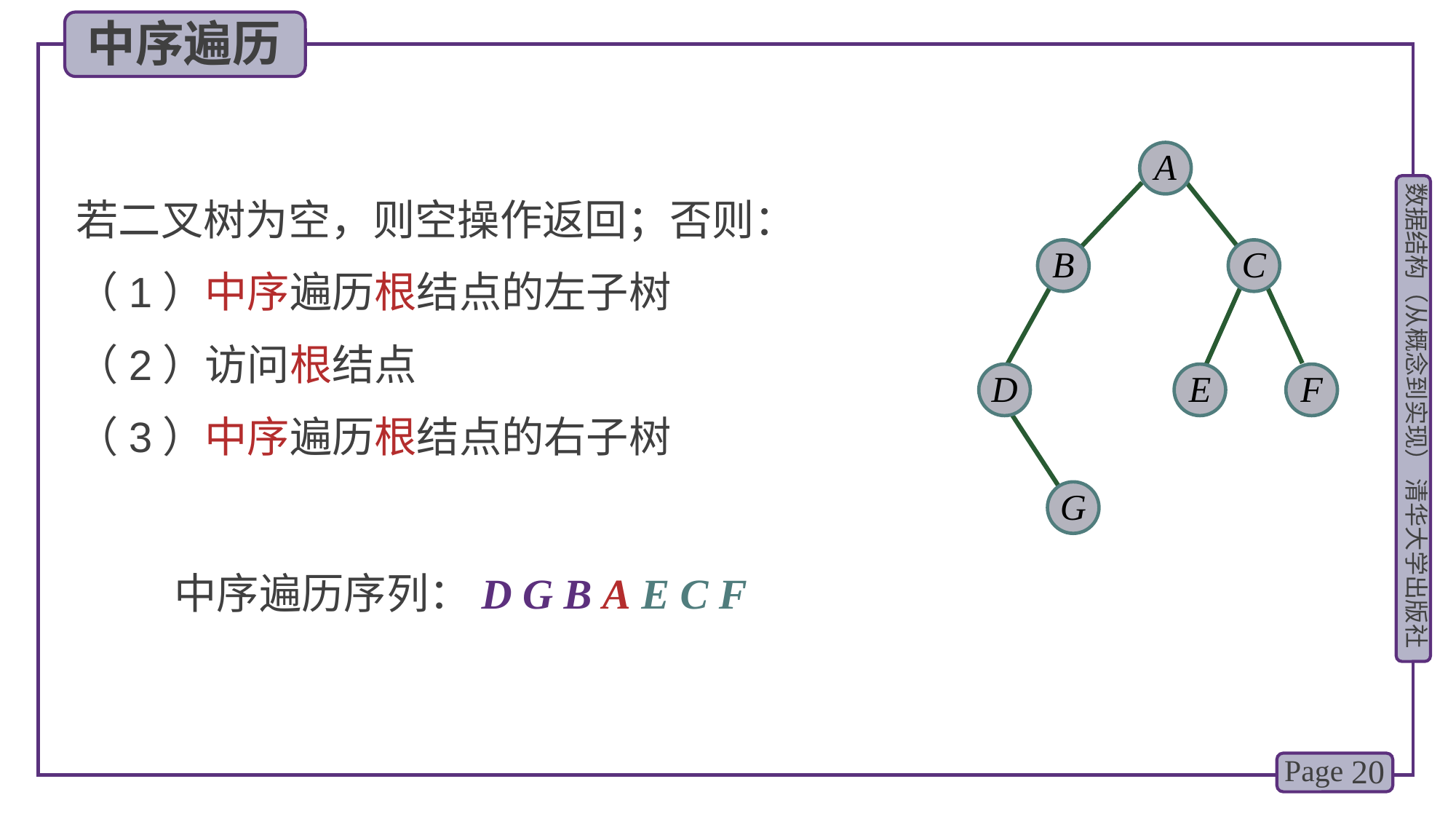

中序遍历

A

B
C

D
E
F

G
若二叉树为空，则空操作返回；否则：
（1）中序遍历根结点的左子树
（2）访问根结点
（3）中序遍历根结点的右子树
中序遍历序列：D G B A E C F